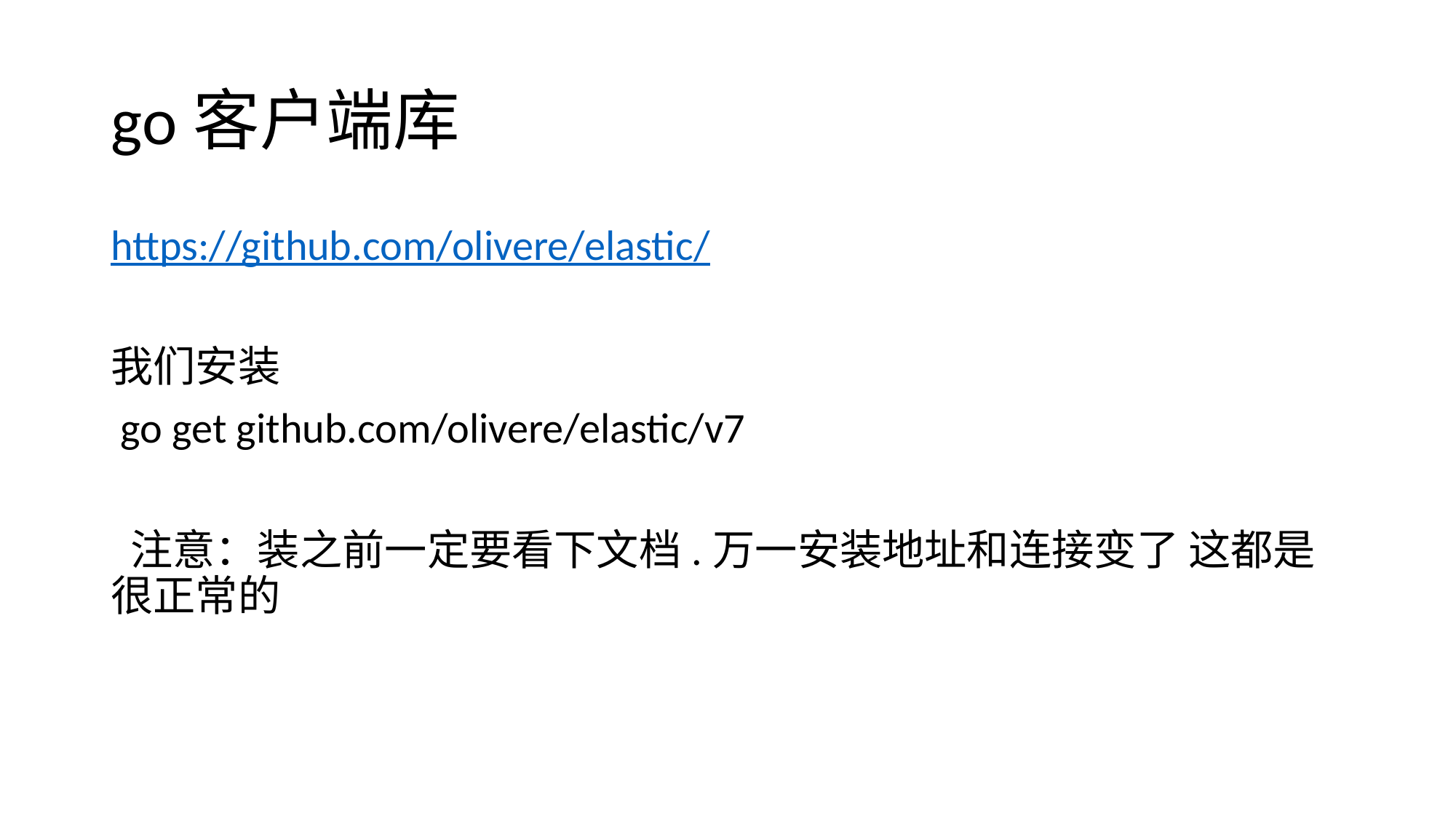

# go客户端库
https://github.com/olivere/elastic/

我们安装
 go get github.com/olivere/elastic/v7

 注意：装之前一定要看下文档.万一安装地址和连接变了 这都是很正常的